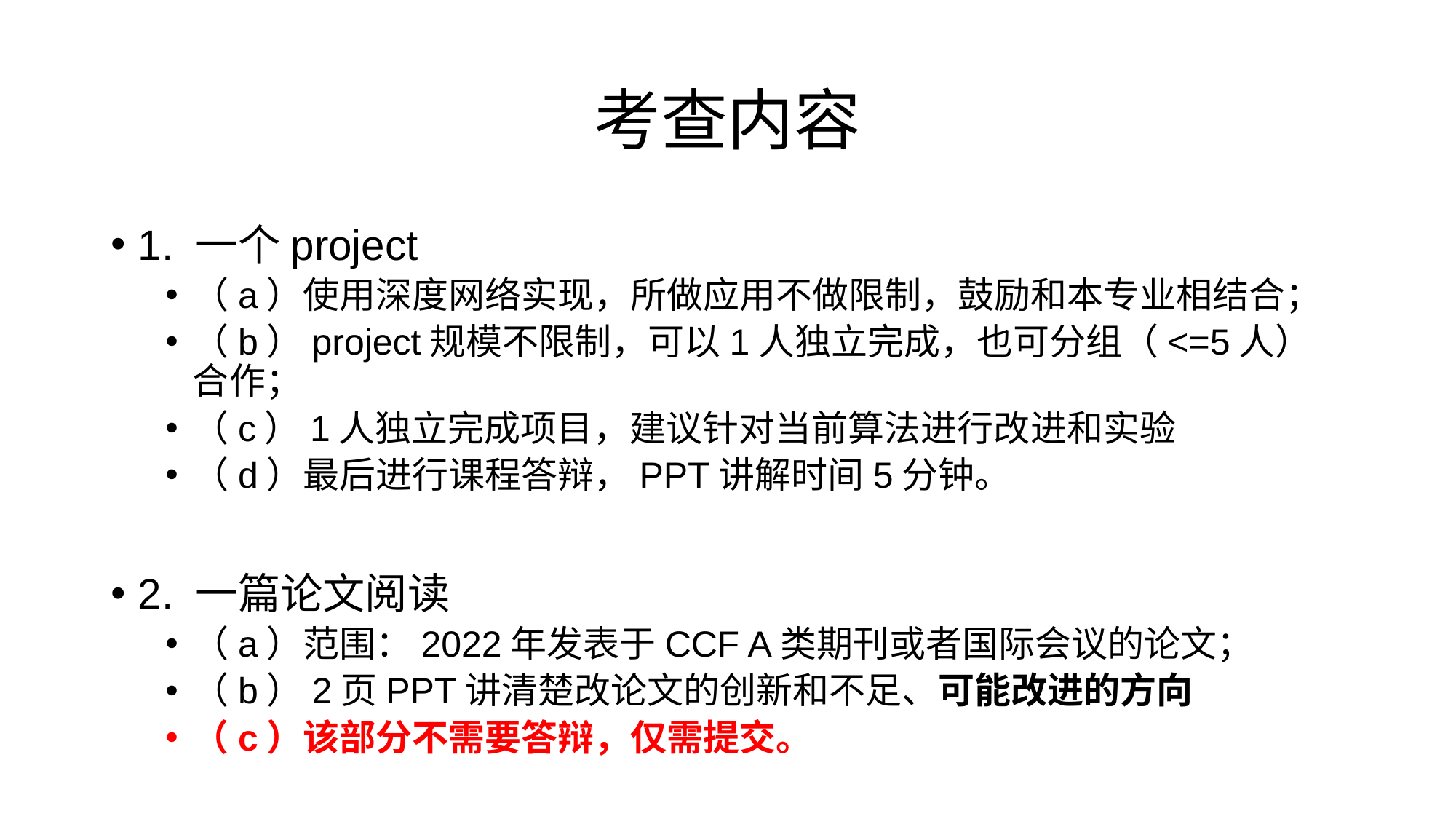

# 考查内容
1. 一个project
（a）使用深度网络实现，所做应用不做限制，鼓励和本专业相结合；
（b）project规模不限制，可以1人独立完成，也可分组（<=5人）合作；
（c）1人独立完成项目，建议针对当前算法进行改进和实验
（d）最后进行课程答辩，PPT讲解时间5分钟。

2. 一篇论文阅读
（a）范围：2022年发表于CCF A类期刊或者国际会议的论文；
（b）2页PPT讲清楚改论文的创新和不足、可能改进的方向
（c）该部分不需要答辩，仅需提交。